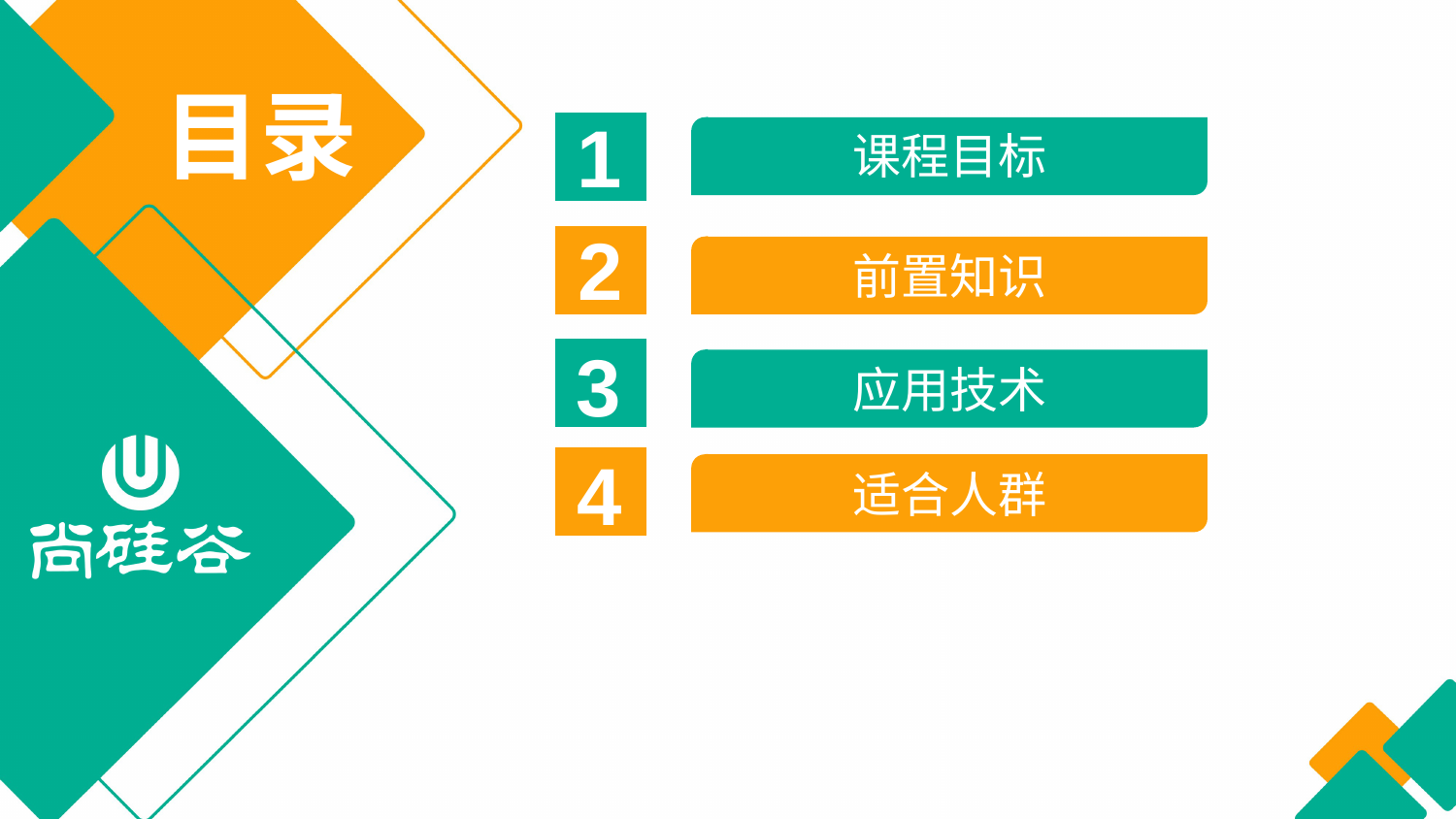

目录
1

课程目标
2

前置知识
3

应用技术
4

适合人群